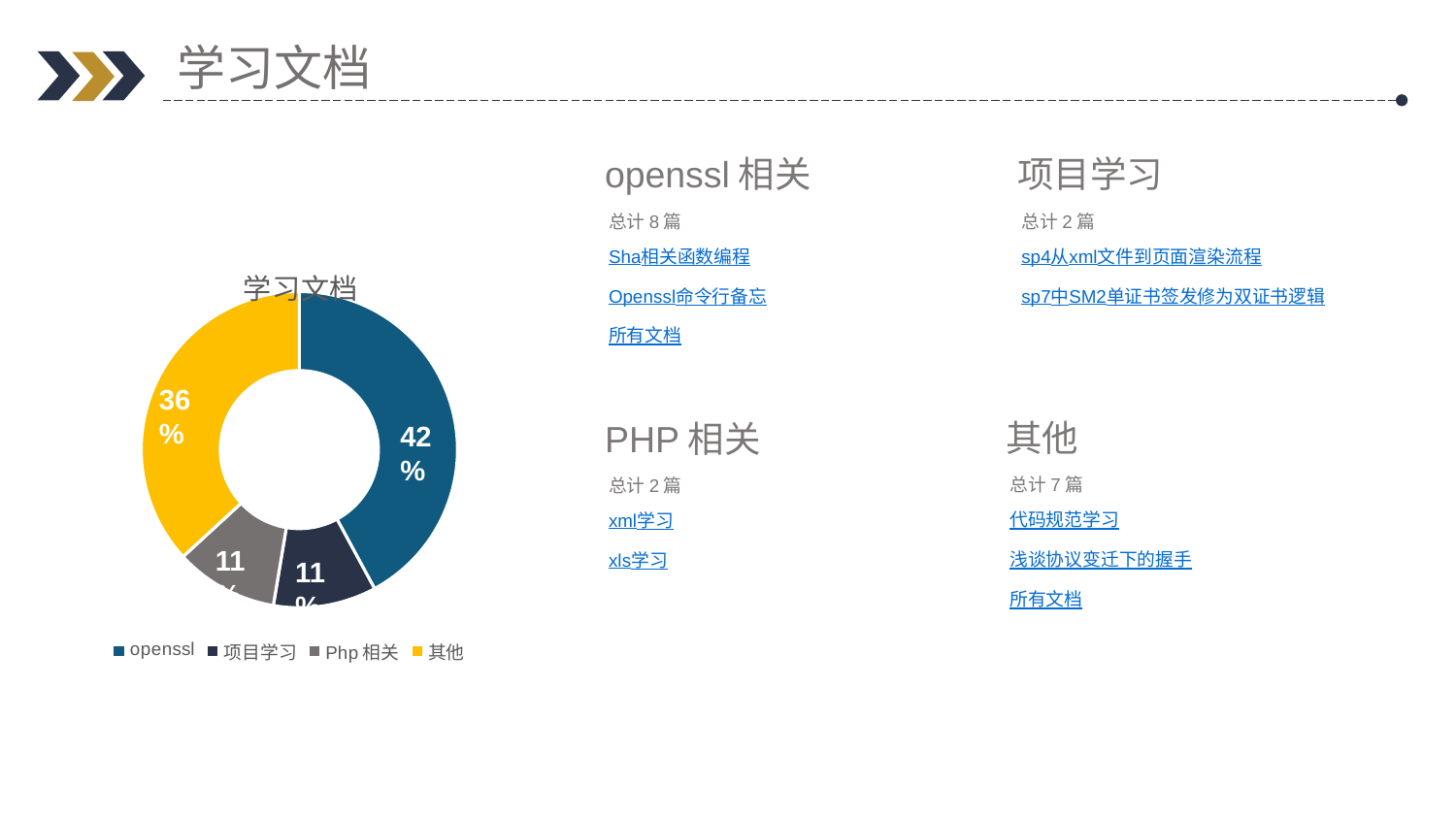

学习文档

openssl相关
项目学习
总计8篇
Sha相关函数编程
Openssl命令行备忘
所有文档
总计2篇
sp4从xml文件到页面渲染流程
sp7中SM2单证书签发修为双证书逻辑

### Chart: 学习文档

| Category | 销售额 |
|---|---|
| openssl | 8.0 |
| 项目学习 | 2.0 |
| Php相关 | 2.0 |
| 其他 | 7.0 |
36%
其他
PHP相关
42%
总计7篇
代码规范学习
浅谈协议变迁下的握手
所有文档
总计2篇
xml学习
xls学习
11%
11%